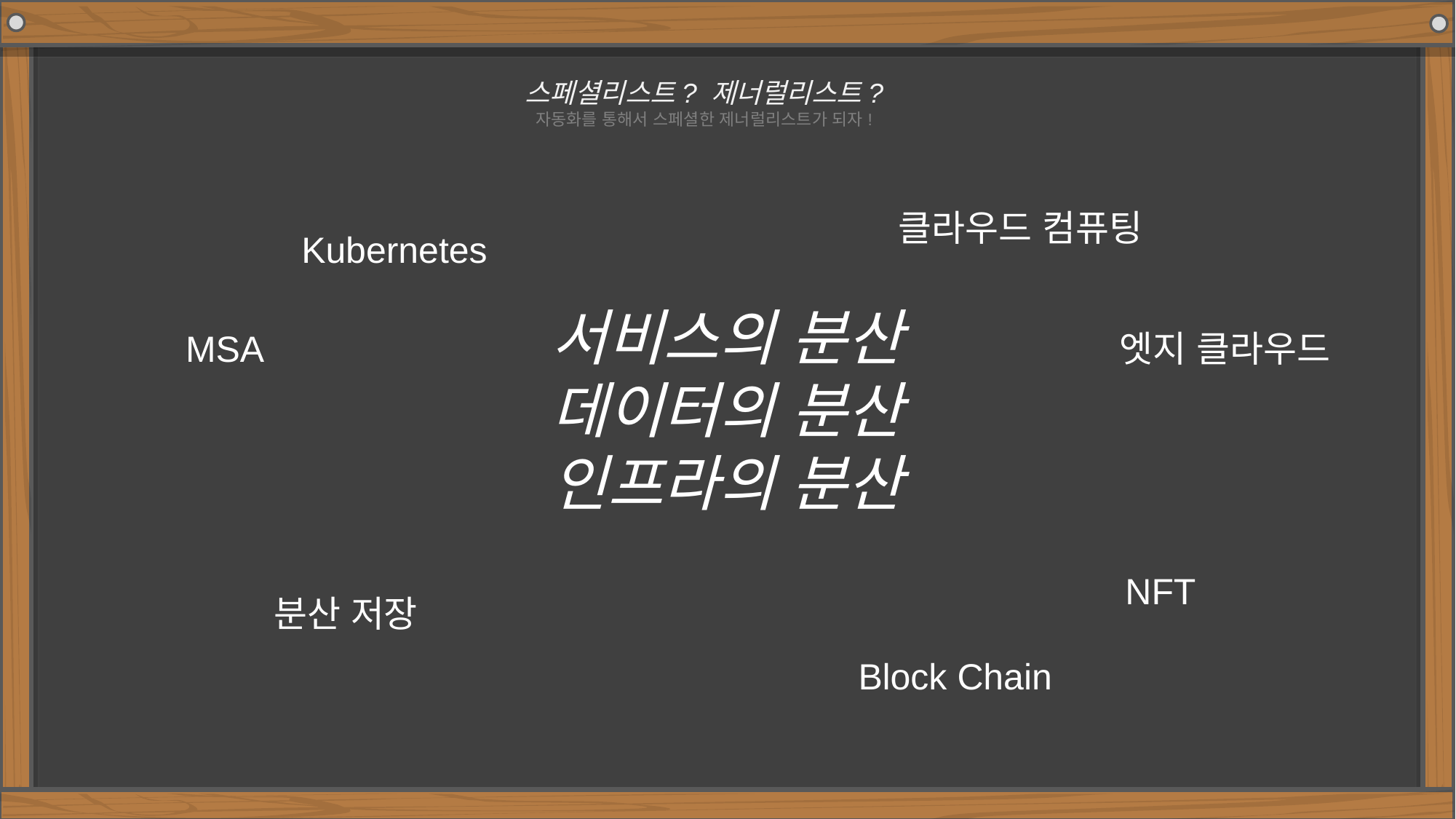

스페셜리스트? 제너럴리스트?
자동화를 통해서 스페셜한 제너럴리스트가 되자!
클라우드 컴퓨팅
Kubernetes
서비스의 분산
데이터의 분산
인프라의 분산
MSA
엣지 클라우드
NFT
분산 저장
Block Chain